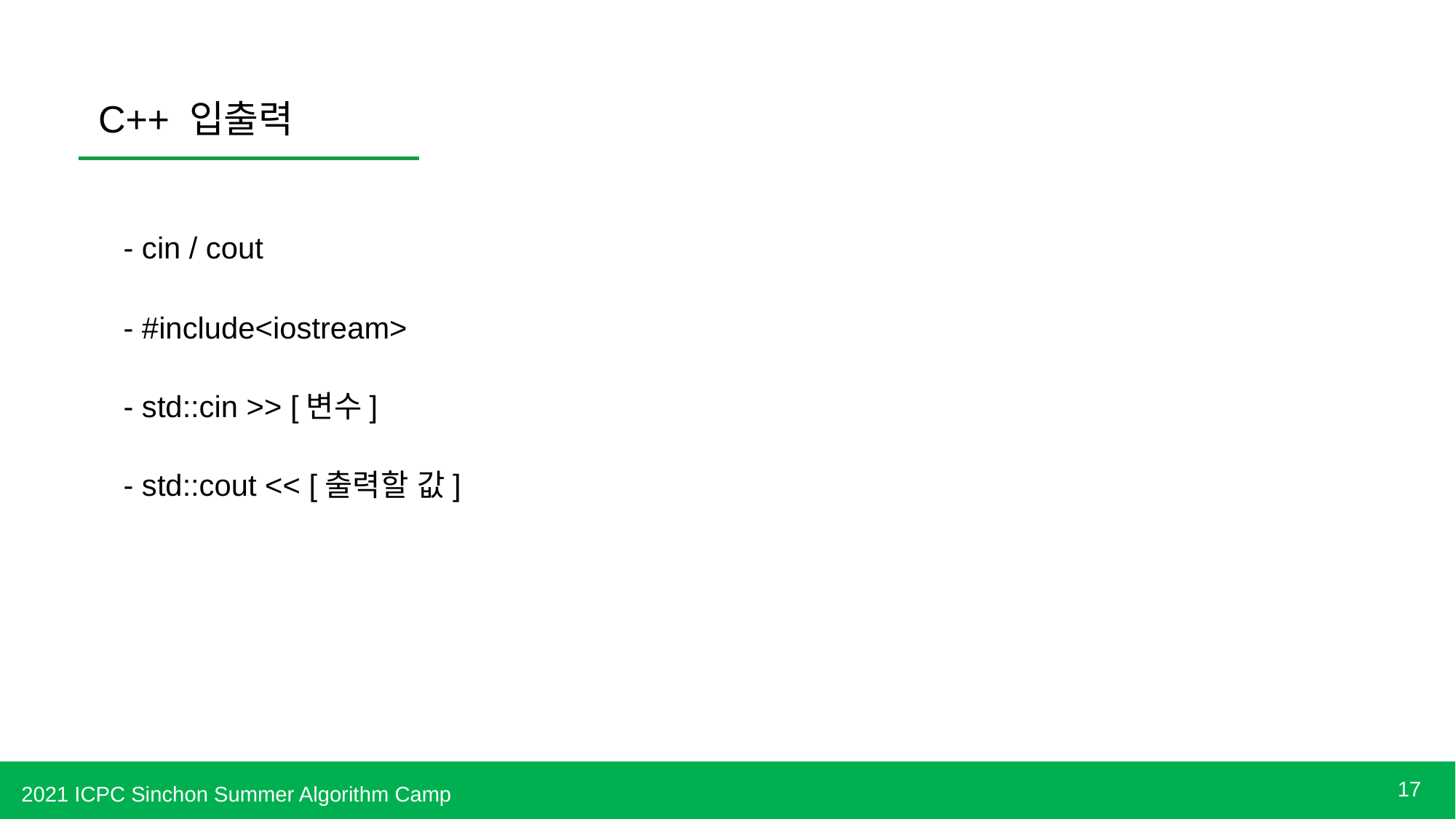

C++ 입출력
- cin / cout
- #include<iostream>
- std::cin >> [변수]
- std::cout << [출력할 값]

17
2021 ICPC Sinchon Summer Algorithm Camp